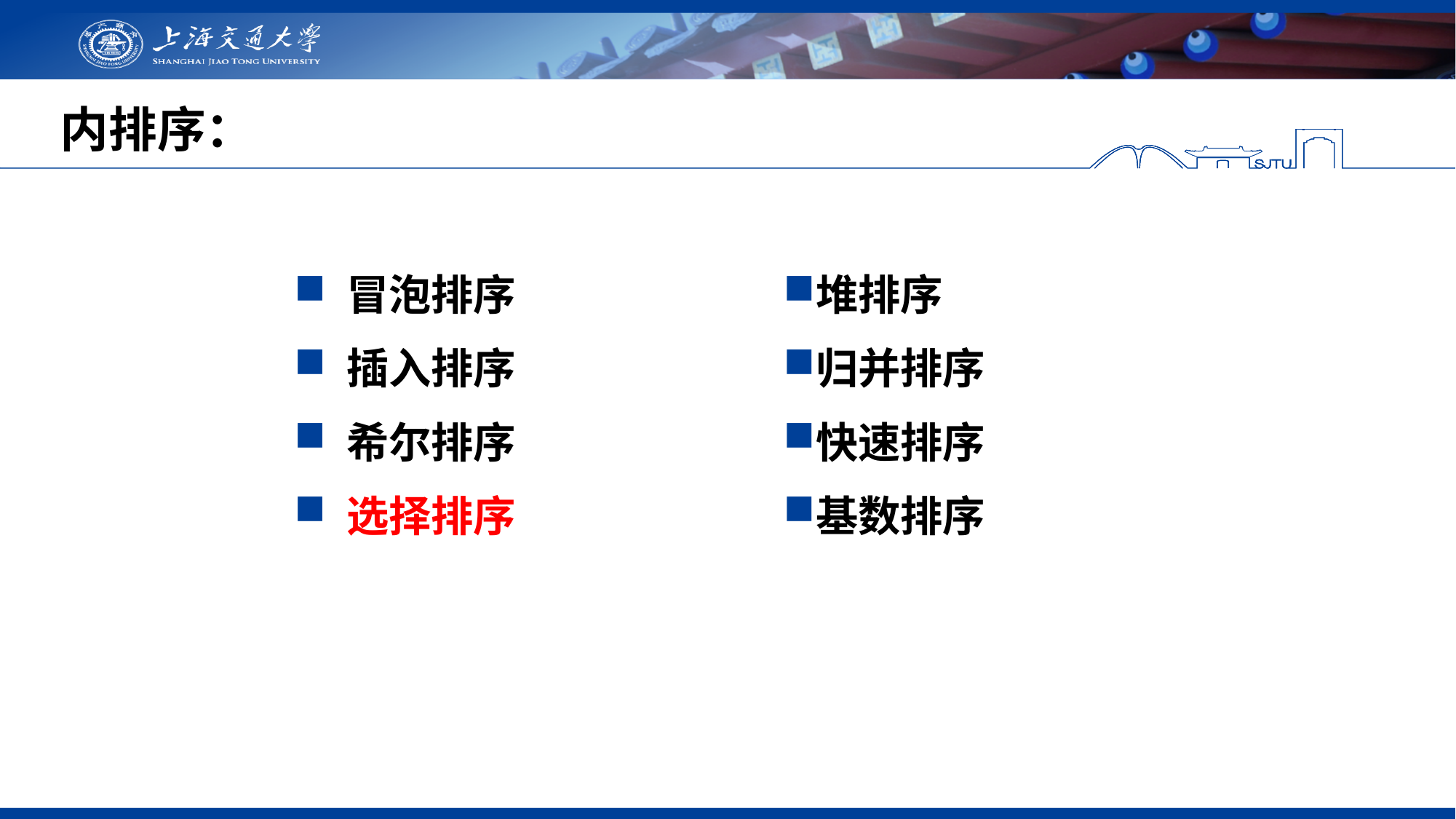

内排序：
 冒泡排序
 插入排序
 希尔排序
 选择排序

堆排序
归并排序
快速排序
基数排序